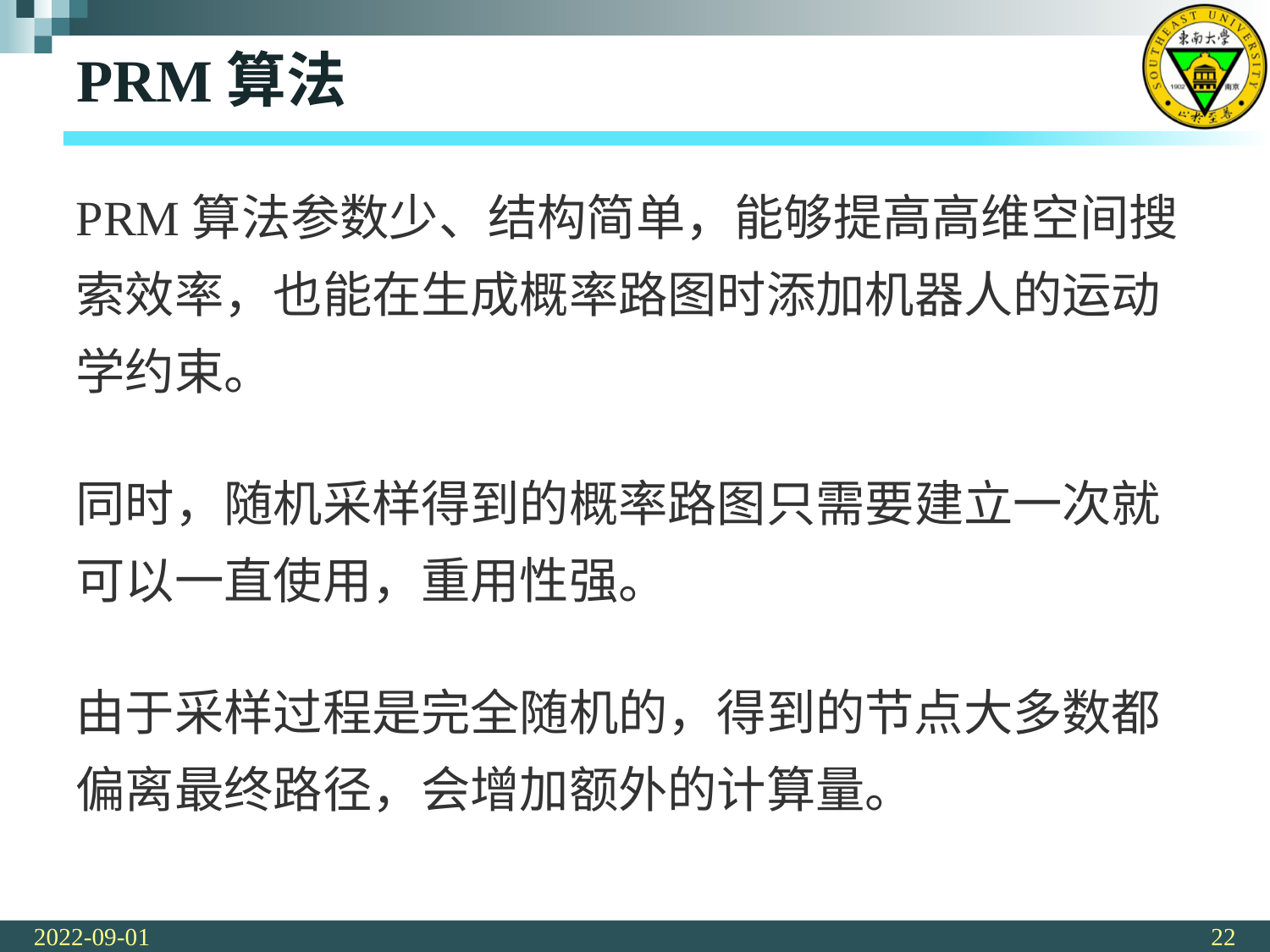

# PRM算法
PRM算法参数少、结构简单，能够提高高维空间搜索效率，也能在生成概率路图时添加机器人的运动学约束。

同时，随机采样得到的概率路图只需要建立一次就可以一直使用，重用性强。

由于采样过程是完全随机的，得到的节点大多数都偏离最终路径，会增加额外的计算量。
2022-09-01
22